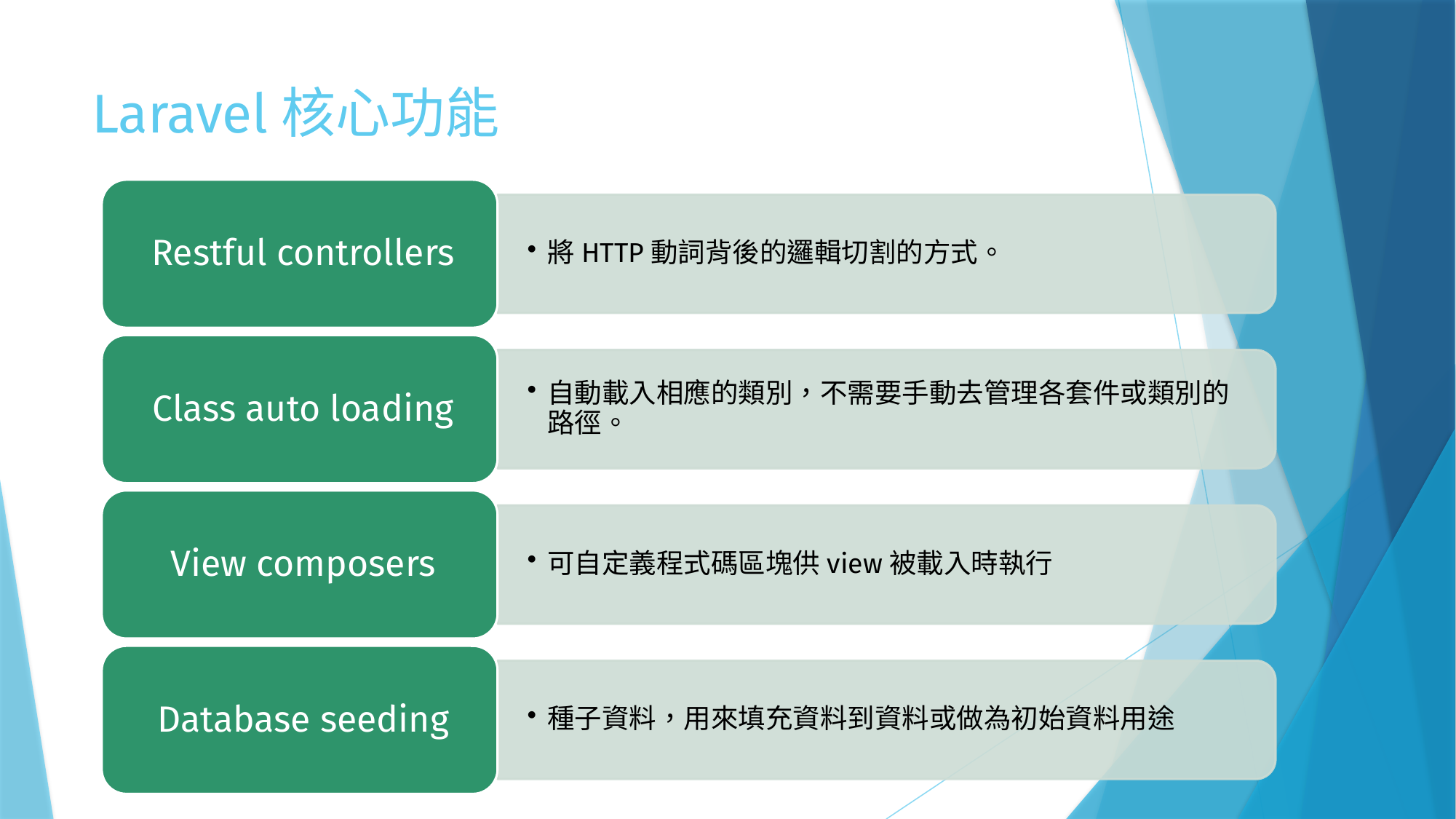

# Laravel核心功能
將HTTP動詞背後的邏輯切割的方式。
Restful controllers
自動載入相應的類別，不需要手動去管理各套件或類別的路徑。
Class auto loading
可自定義程式碼區塊供view被載入時執行
View composers
種子資料，用來填充資料到資料或做為初始資料用途
Database seeding